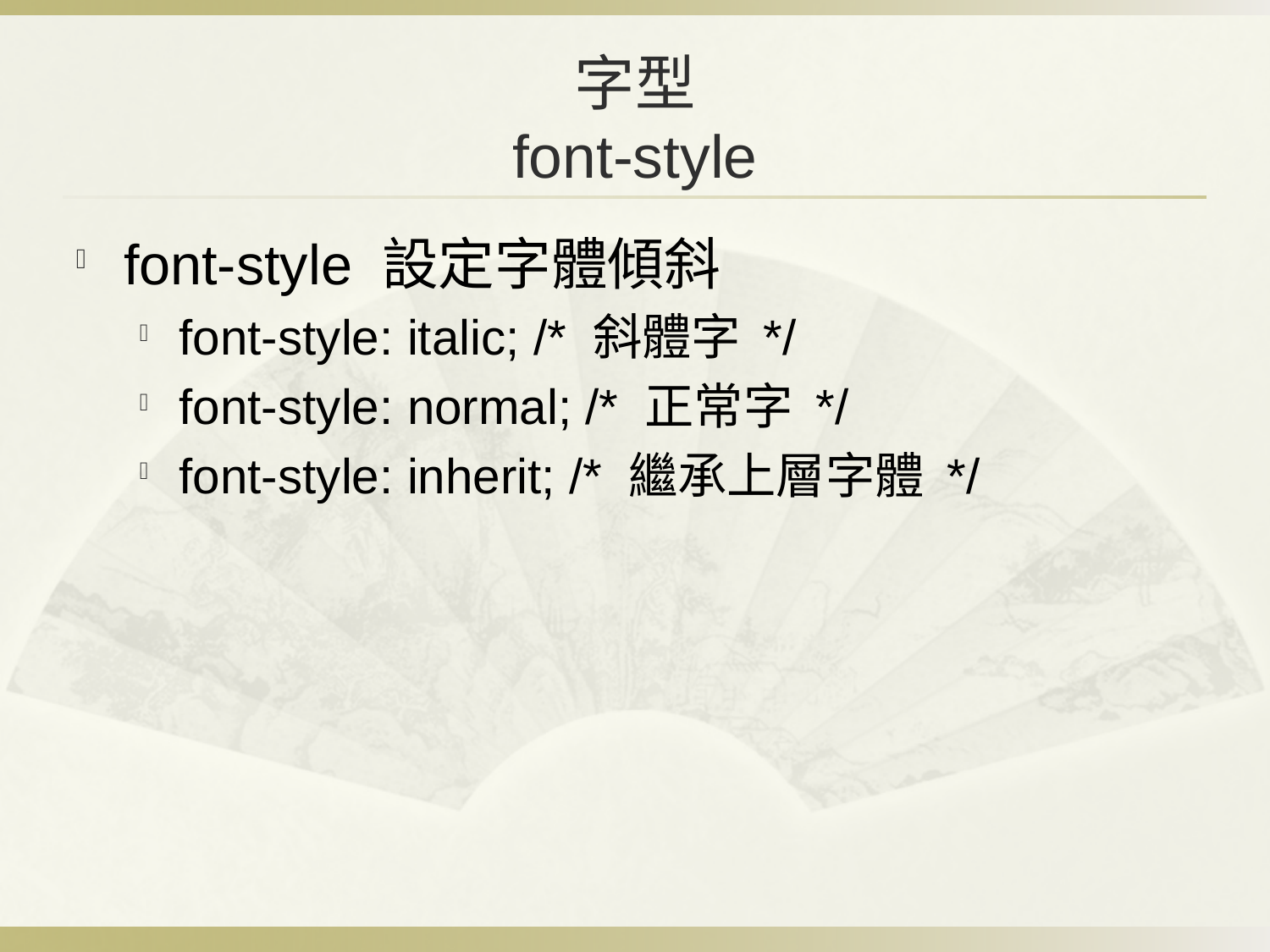

# 字型 font-style
font-style 設定字體傾斜
font-style: italic; /* 斜體字 */
font-style: normal; /* 正常字 */
font-style: inherit; /* 繼承上層字體 */